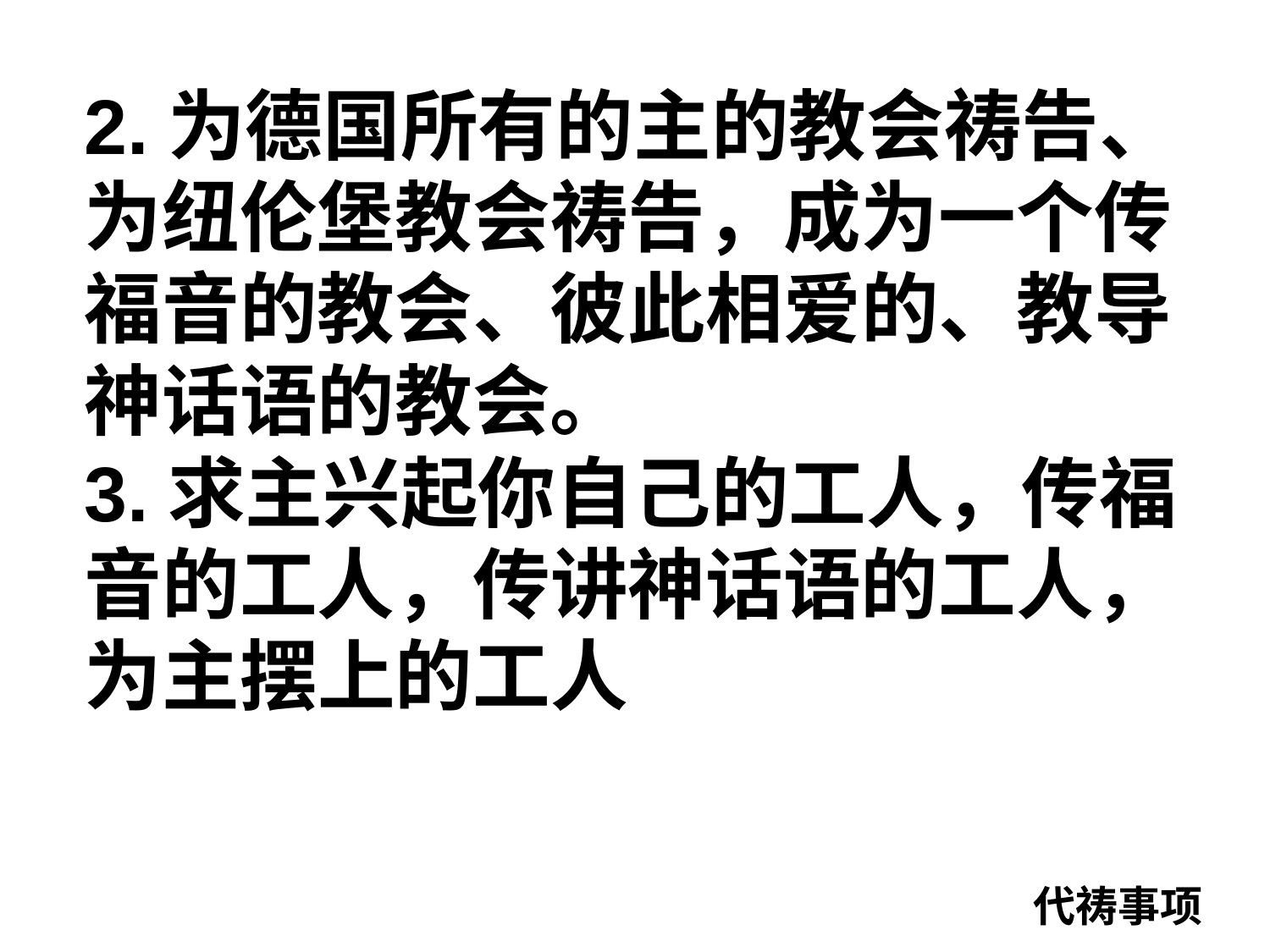

2.为德国所有的主的教会祷告、为纽伦堡教会祷告，成为一个传福音的教会、彼此相爱的、教导神话语的教会。
3.求主兴起你自己的工人，传福音的工人，传讲神话语的工人，为主摆上的工人
代祷事项